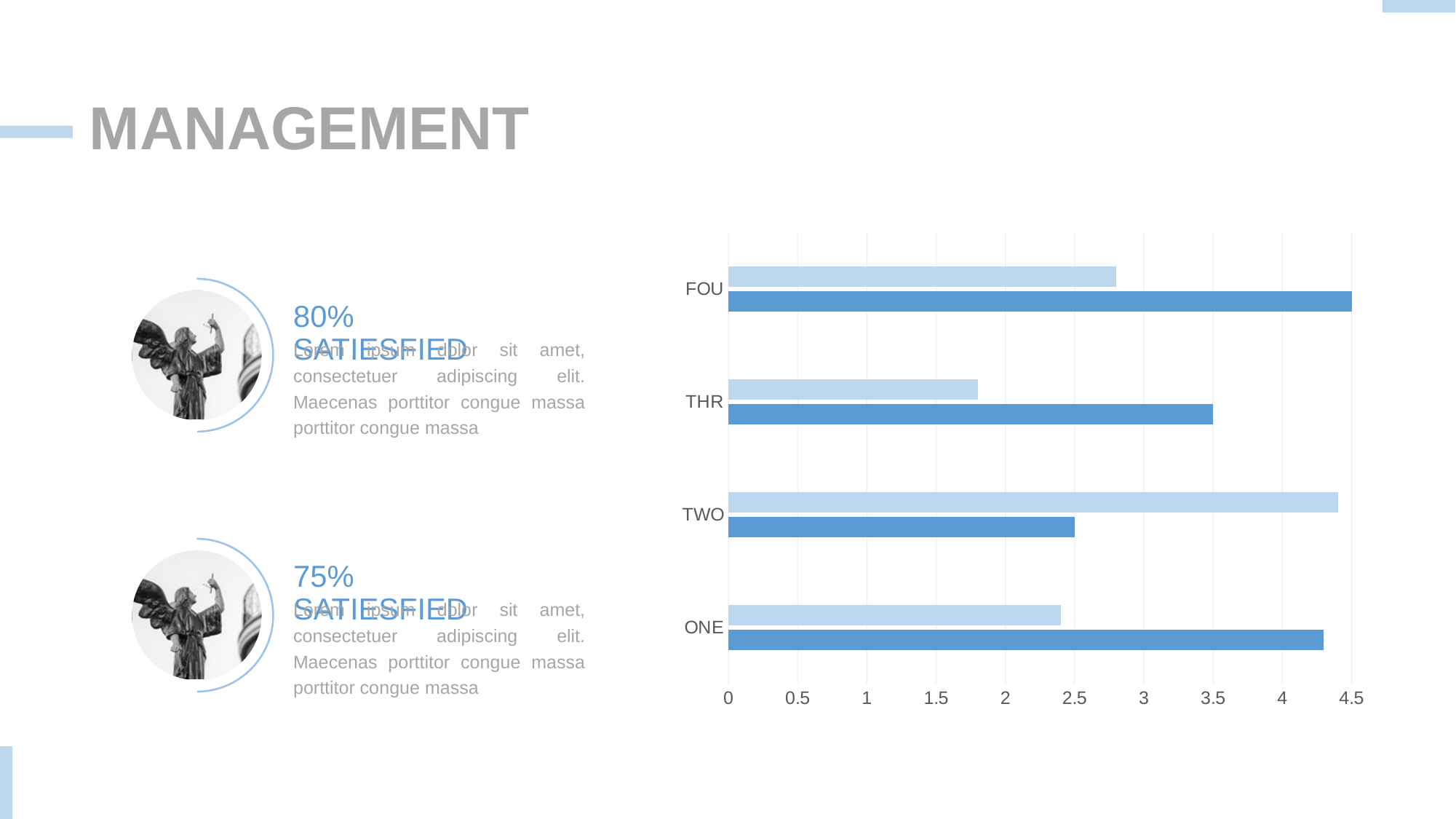

MANAGEMENT

### Chart

| Category | 系列 1 | 系列 2 |
|---|---|---|
| ONE | 4.3 | 2.4 |
| TWO | 2.5 | 4.4 |
| THR | 3.5 | 1.8 |
| FOU | 4.5 | 2.8 |

80% SATIESFIED
Lorem ipsum dolor sit amet, consectetuer adipiscing elit. Maecenas porttitor congue massa porttitor congue massa

75% SATIESFIED
Lorem ipsum dolor sit amet, consectetuer adipiscing elit. Maecenas porttitor congue massa porttitor congue massa